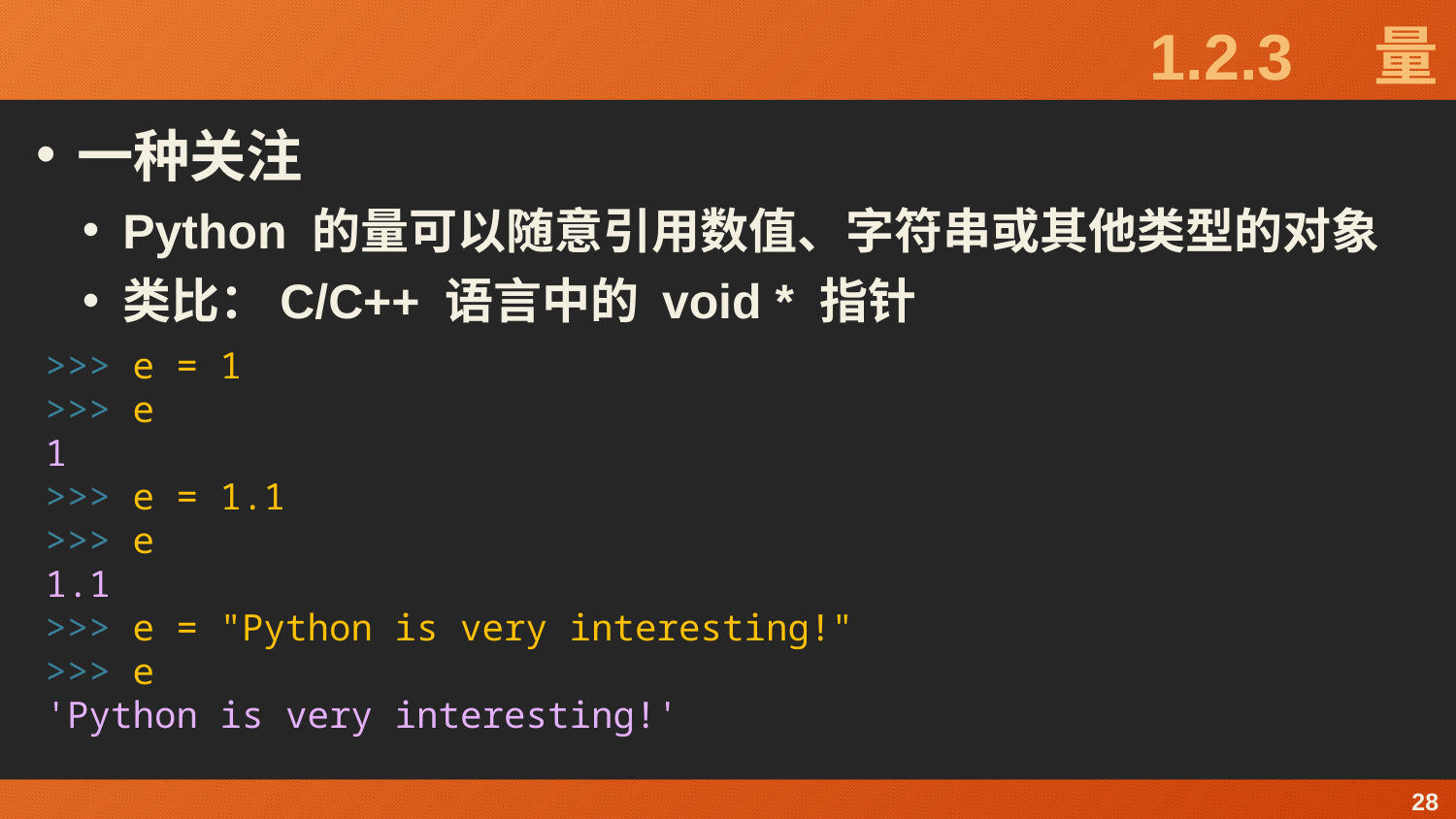

# 1.2.3　量
一种关注
Python 的量可以随意引用数值、字符串或其他类型的对象
类比：C/C++ 语言中的 void * 指针
>>> e = 1
>>> e
1
>>> e = 1.1
>>> e
1.1
>>> e = "Python is very interesting!"
>>> e
'Python is very interesting!'
28